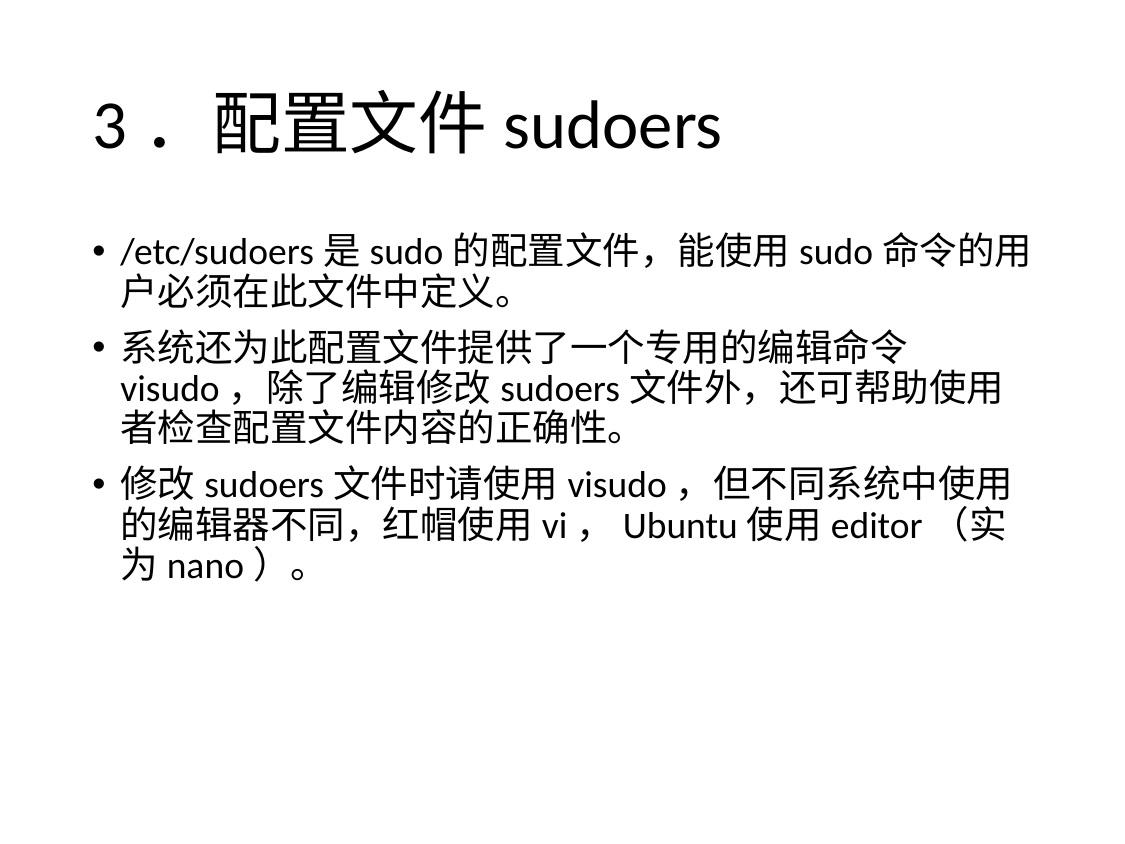

# 3．配置文件sudoers
/etc/sudoers是sudo的配置文件，能使用sudo命令的用户必须在此文件中定义。
系统还为此配置文件提供了一个专用的编辑命令visudo，除了编辑修改sudoers文件外，还可帮助使用者检查配置文件内容的正确性。
修改sudoers文件时请使用visudo，但不同系统中使用的编辑器不同，红帽使用vi，Ubuntu使用editor（实为nano）。